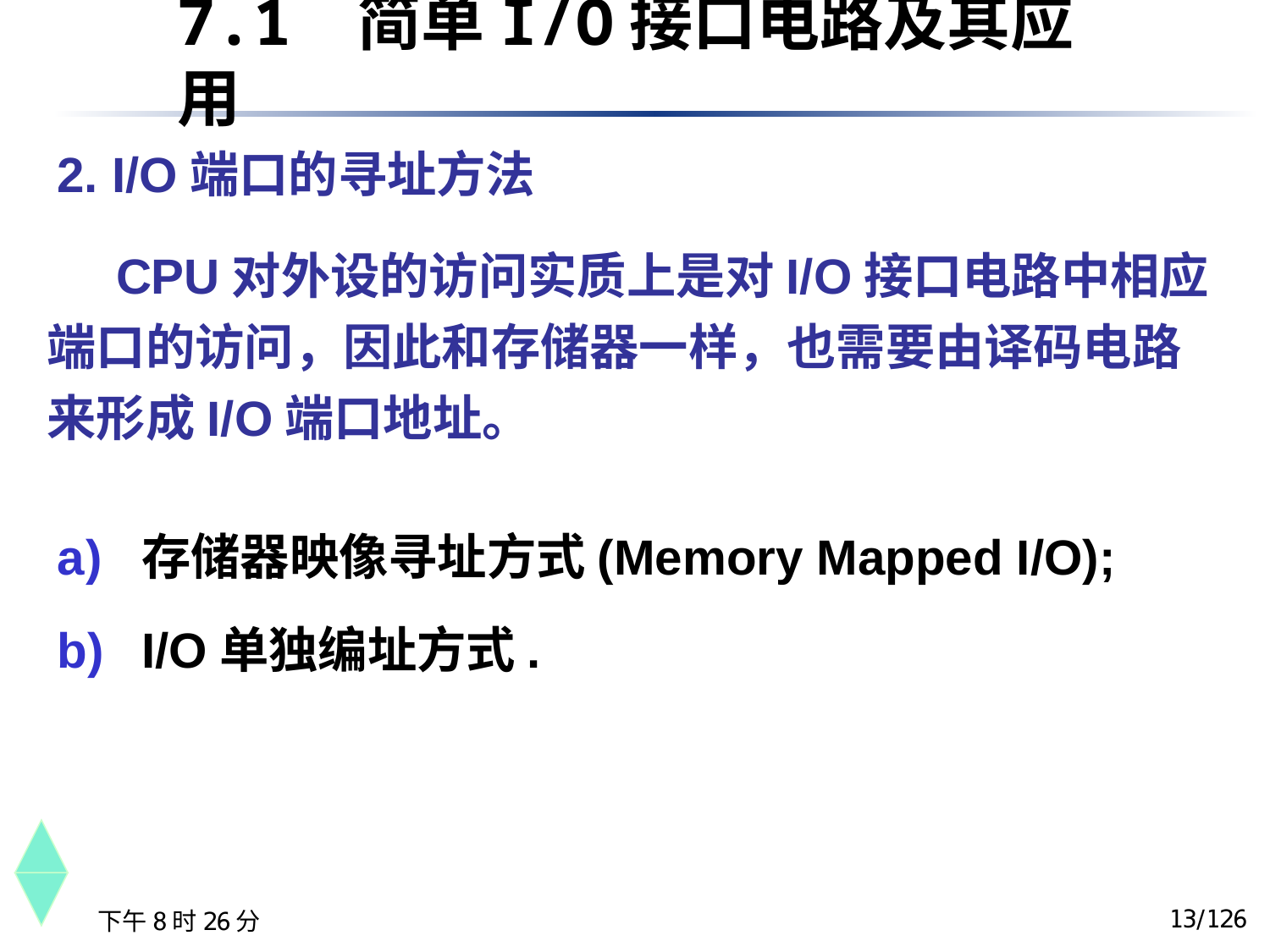

7.1	 简单I/O接口电路及其应用
2. I/O端口的寻址方法
     CPU对外设的访问实质上是对I/O接口电路中相应端口的访问，因此和存储器一样，也需要由译码电路来形成I/O端口地址。

存储器映像寻址方式(Memory Mapped I/O);
I/O单独编址方式.
13/126
下午8时26分